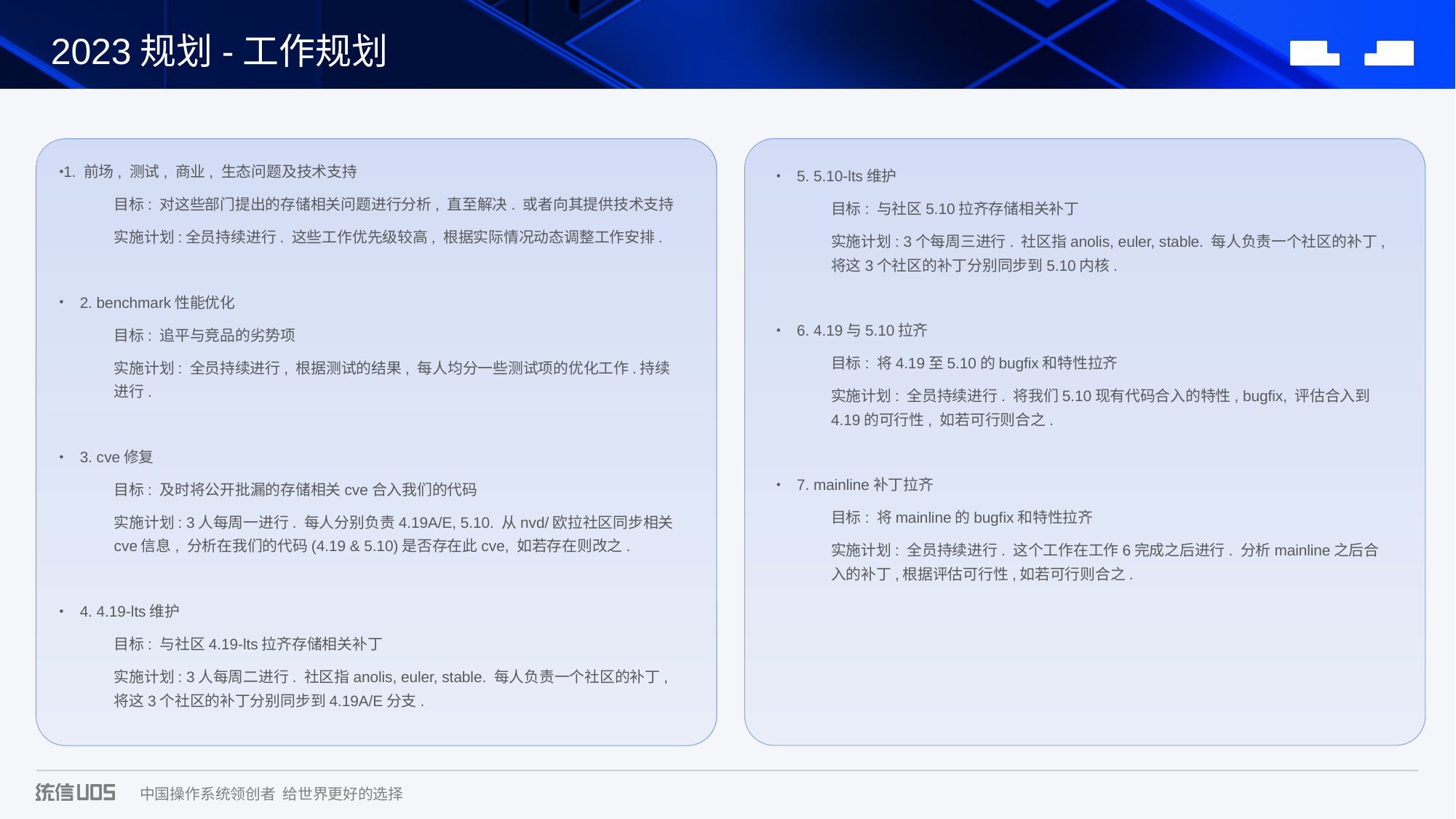

2023规划-工作规划

1. 前场, 测试, 商业, 生态问题及技术支持
目标: 对这些部门提出的存储相关问题进行分析, 直至解决. 或者向其提供技术支持
实施计划:全员持续进行. 这些工作优先级较高, 根据实际情况动态调整工作安排.

2. benchmark性能优化
目标: 追平与竞品的劣势项
实施计划: 全员持续进行, 根据测试的结果, 每人均分一些测试项的优化工作.持续进行.

3. cve修复
目标: 及时将公开批漏的存储相关cve合入我们的代码
实施计划: 3人每周一进行. 每人分别负责4.19A/E, 5.10. 从nvd/欧拉社区同步相关cve信息, 分析在我们的代码(4.19 & 5.10)是否存在此cve, 如若存在则改之.

4. 4.19-lts维护
目标: 与社区4.19-lts拉齐存储相关补丁
实施计划: 3人每周二进行. 社区指anolis, euler, stable. 每人负责一个社区的补丁, 将这3个社区的补丁分别同步到4.19A/E分支.

5. 5.10-lts维护
目标: 与社区5.10拉齐存储相关补丁
实施计划: 3个每周三进行. 社区指anolis, euler, stable. 每人负责一个社区的补丁, 将这3个社区的补丁分别同步到5.10内核.

6. 4.19与5.10拉齐
目标: 将4.19至5.10的bugfix和特性拉齐
实施计划: 全员持续进行. 将我们5.10现有代码合入的特性, bugfix, 评估合入到4.19的可行性, 如若可行则合之.

7. mainline补丁拉齐
目标: 将mainline的bugfix和特性拉齐
实施计划: 全员持续进行. 这个工作在工作6完成之后进行. 分析mainline之后合入的补丁,根据评估可行性,如若可行则合之.